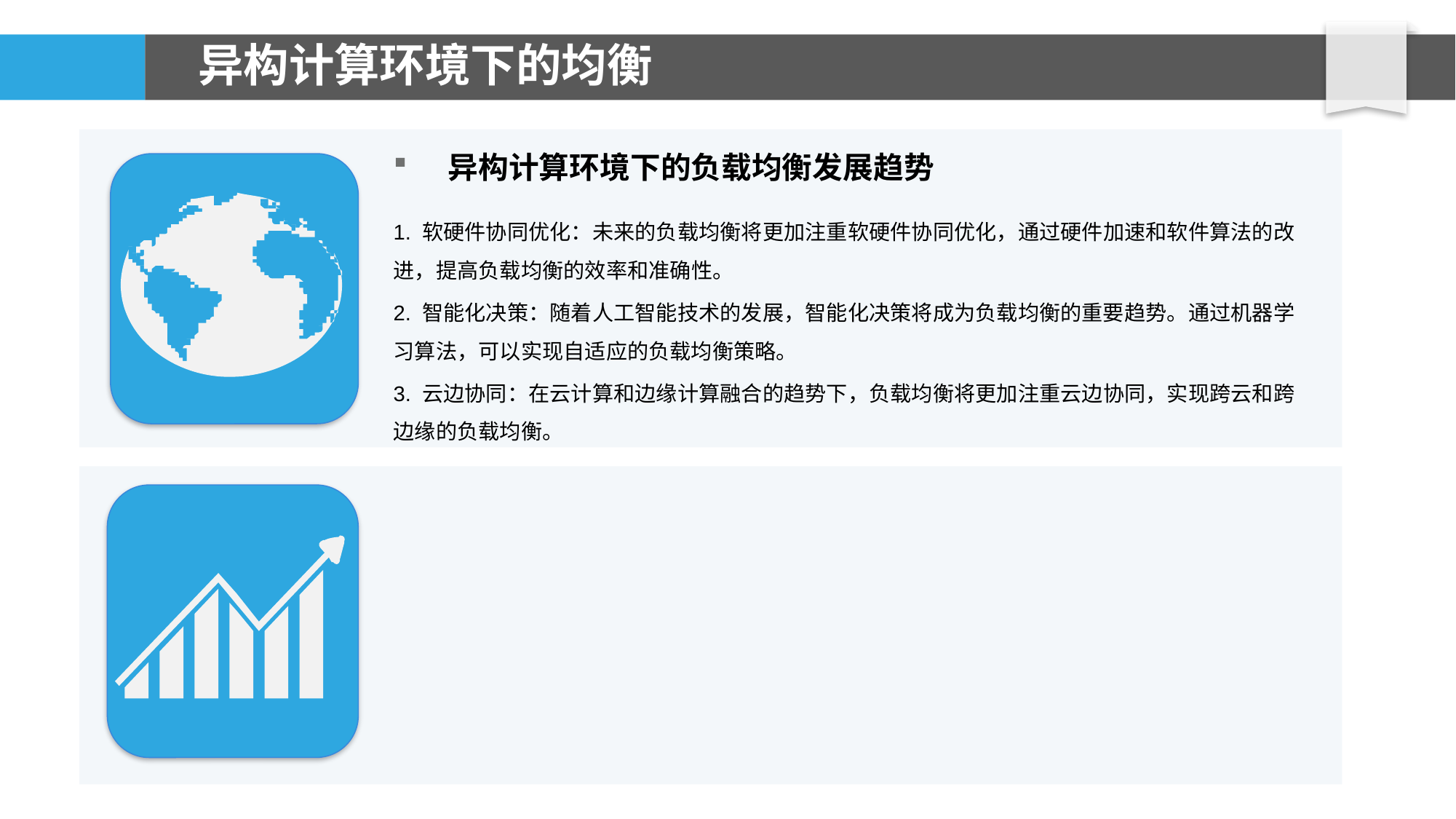

# 异构计算环境下的均衡
异构计算环境下的负载均衡发展趋势
1. 软硬件协同优化：未来的负载均衡将更加注重软硬件协同优化，通过硬件加速和软件算法的改进，提高负载均衡的效率和准确性。
2. 智能化决策：随着人工智能技术的发展，智能化决策将成为负载均衡的重要趋势。通过机器学习算法，可以实现自适应的负载均衡策略。
3. 云边协同：在云计算和边缘计算融合的趋势下，负载均衡将更加注重云边协同，实现跨云和跨边缘的负载均衡。